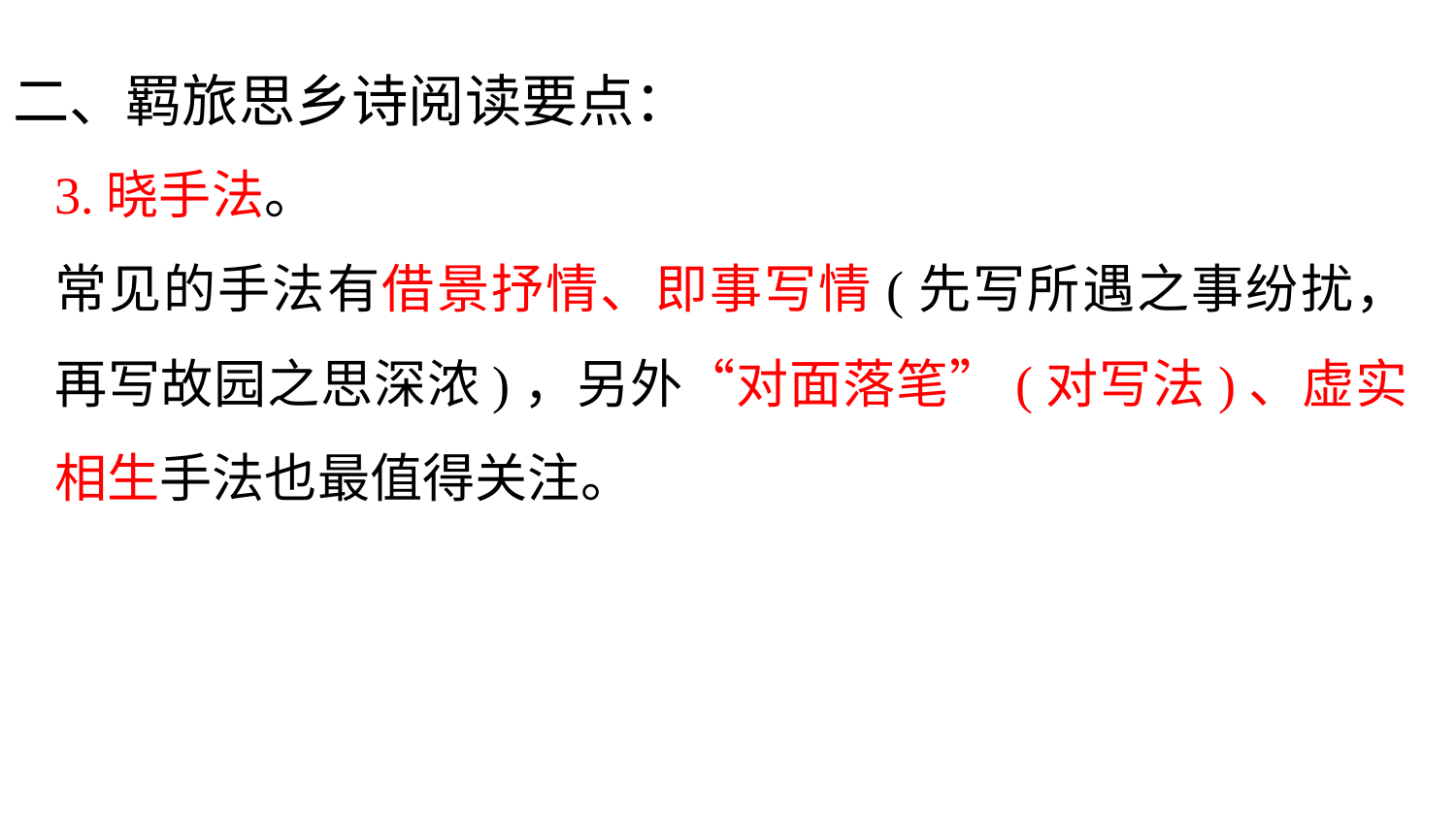

二、羁旅思乡诗阅读要点：
3.晓手法。
常见的手法有借景抒情、即事写情(先写所遇之事纷扰，再写故园之思深浓)，另外“对面落笔”(对写法)、虚实相生手法也最值得关注。